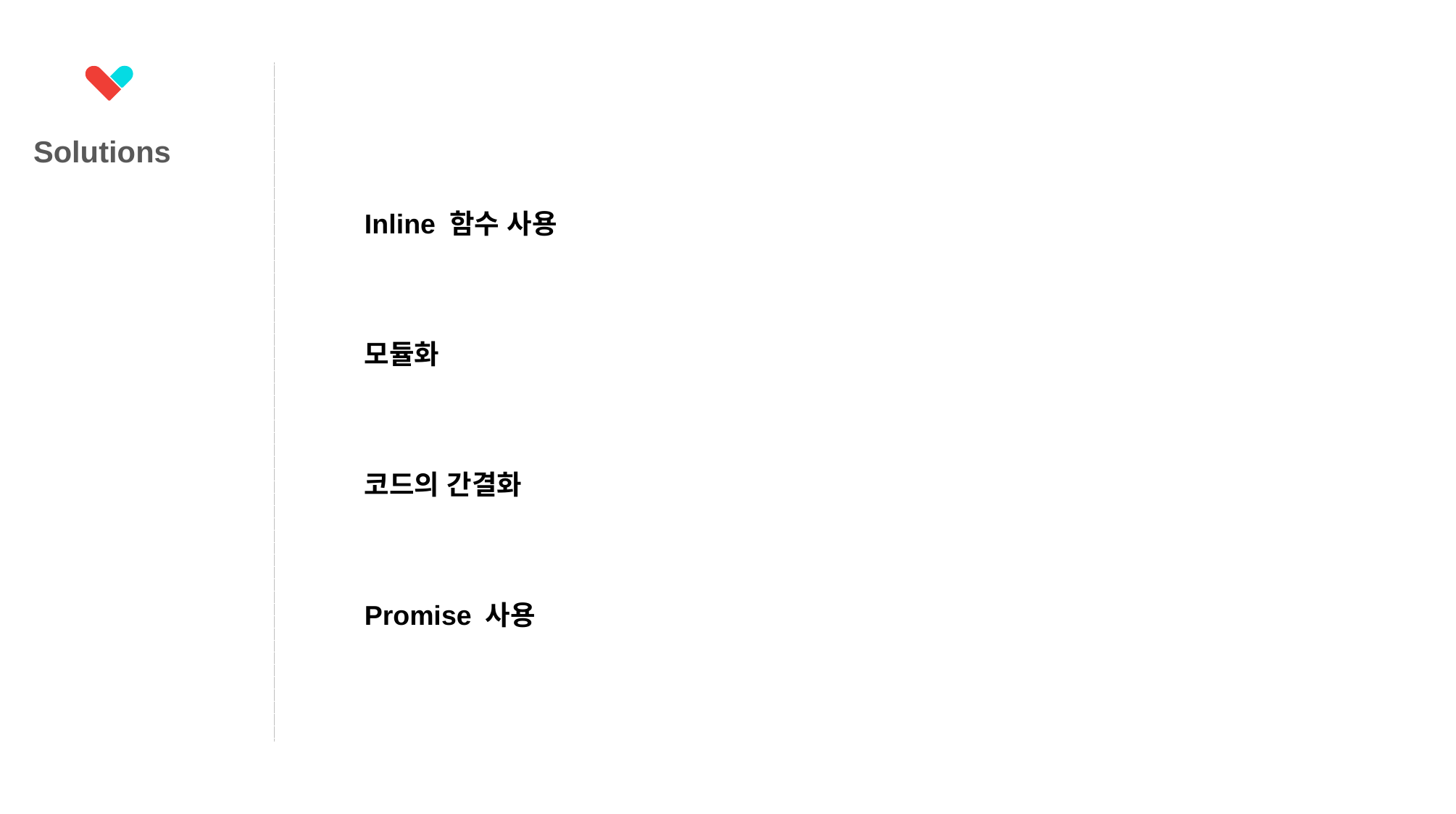

Solutions
Inline 함수 사용

모듈화

코드의 간결화

Promise 사용